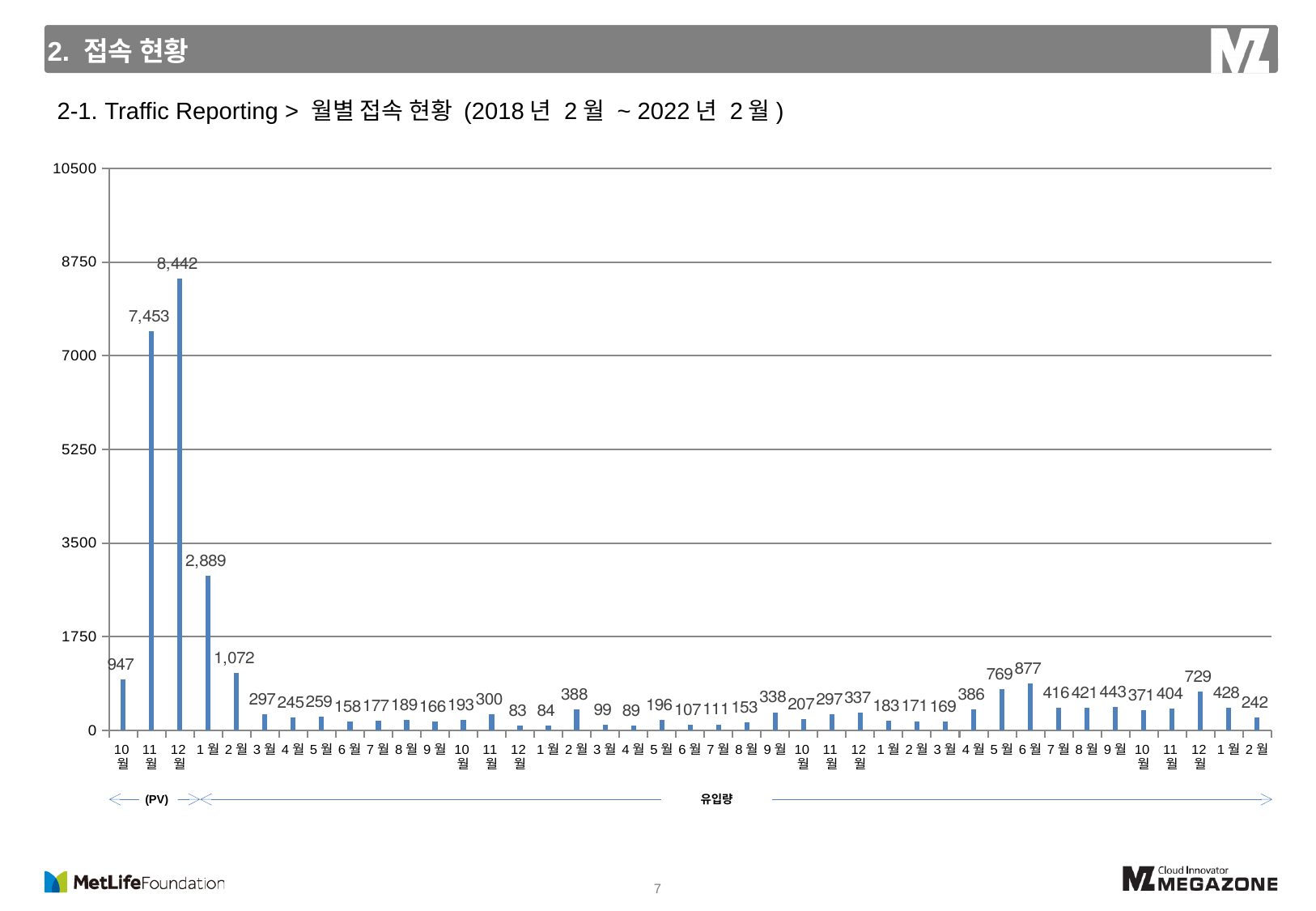

2. 접속 현황
2-1. Traffic Reporting > 월별 접속 현황 (2018년 2월 ~ 2022년 2월)

### Chart

| Category | PC |
|---|---|
| 10월 | 947.0 |
| 11월 | 7453.0 |
| 12월
 | 8442.0 |
| 1월
 | 2889.0 |
| 2월
 | 1072.0 |
| 3월
 | 297.0 |
| 4월
 | 245.0 |
| 5월
 | 259.0 |
| 6월
 | 158.0 |
| 7월
 | 177.0 |
| 8월
 | 189.0 |
| 9월
 | 166.0 |
| 10월
 | 193.0 |
| 11월
 | 300.0 |
| 12월
 | 83.0 |
| 1월
 | 84.0 |
| 2월
 | 388.0 |
| 3월
 | 99.0 |
| 4월
 | 89.0 |
| 5월
 | 196.0 |
| 6월
 | 107.0 |
| 7월
 | 111.0 |
| 8월
 | 153.0 |
| 9월
 | 338.0 |
| 10월 | 207.0 |
| 11월 | 297.0 |
| 12월
 | 337.0 |
| 1월
 | 183.0 |
| 2월
 | 171.0 |
| 3월
 | 169.0 |
| 4월
 | 386.0 |
| 5월
 | 769.0 |
| 6월
 | 877.0 |
| 7월
 | 416.0 |
| 8월
 | 421.0 |
| 9월
 | 443.0 |
| 10월
 | 371.0 |
| 11월
 | 404.0 |
| 12월
 | 729.0 |
| 1월
 | 428.0 |
| 2월
 | 242.0 |
(PV)
유입량
7